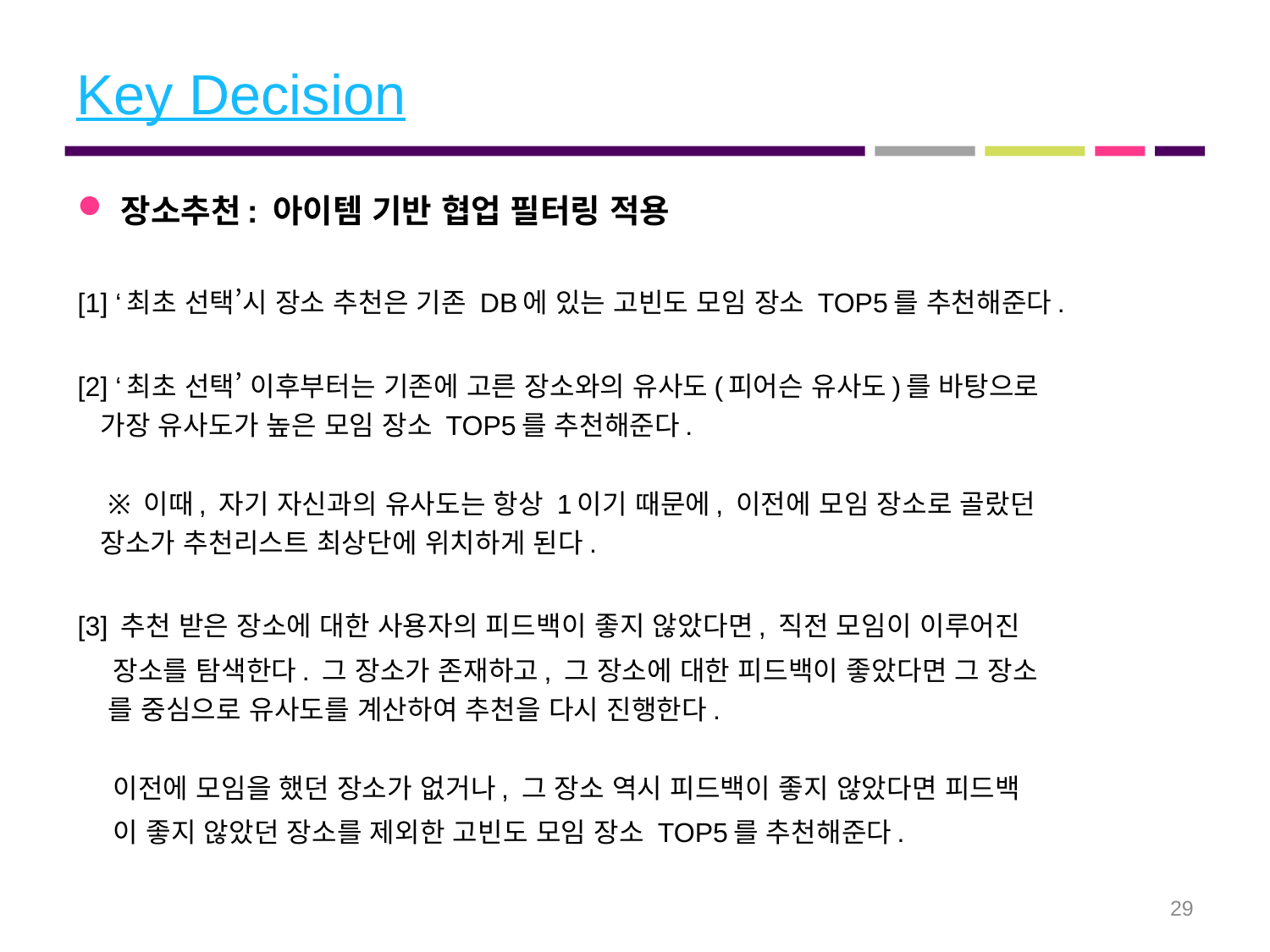

# Key Decision
장소추천: 아이템 기반 협업 필터링 적용

[1] ‘최초 선택’시 장소 추천은 기존 DB에 있는 고빈도 모임 장소 TOP5를 추천해준다.
[2] ‘최초 선택’ 이후부터는 기존에 고른 장소와의 유사도(피어슨 유사도)를 바탕으로
   가장 유사도가 높은 모임 장소 TOP5를 추천해준다.
    ※ 이때, 자기 자신과의 유사도는 항상 1이기 때문에, 이전에 모임 장소로 골랐던
   장소가 추천리스트 최상단에 위치하게 된다.
[3] 추천 받은 장소에 대한 사용자의 피드백이 좋지 않았다면, 직전 모임이 이루어진
    장소를 탐색한다. 그 장소가 존재하고, 그 장소에 대한 피드백이 좋았다면 그 장소
    를 중심으로 유사도를 계산하여 추천을 다시 진행한다.
    이전에 모임을 했던 장소가 없거나, 그 장소 역시 피드백이 좋지 않았다면 피드백
    이 좋지 않았던 장소를 제외한 고빈도 모임 장소 TOP5를 추천해준다.

29